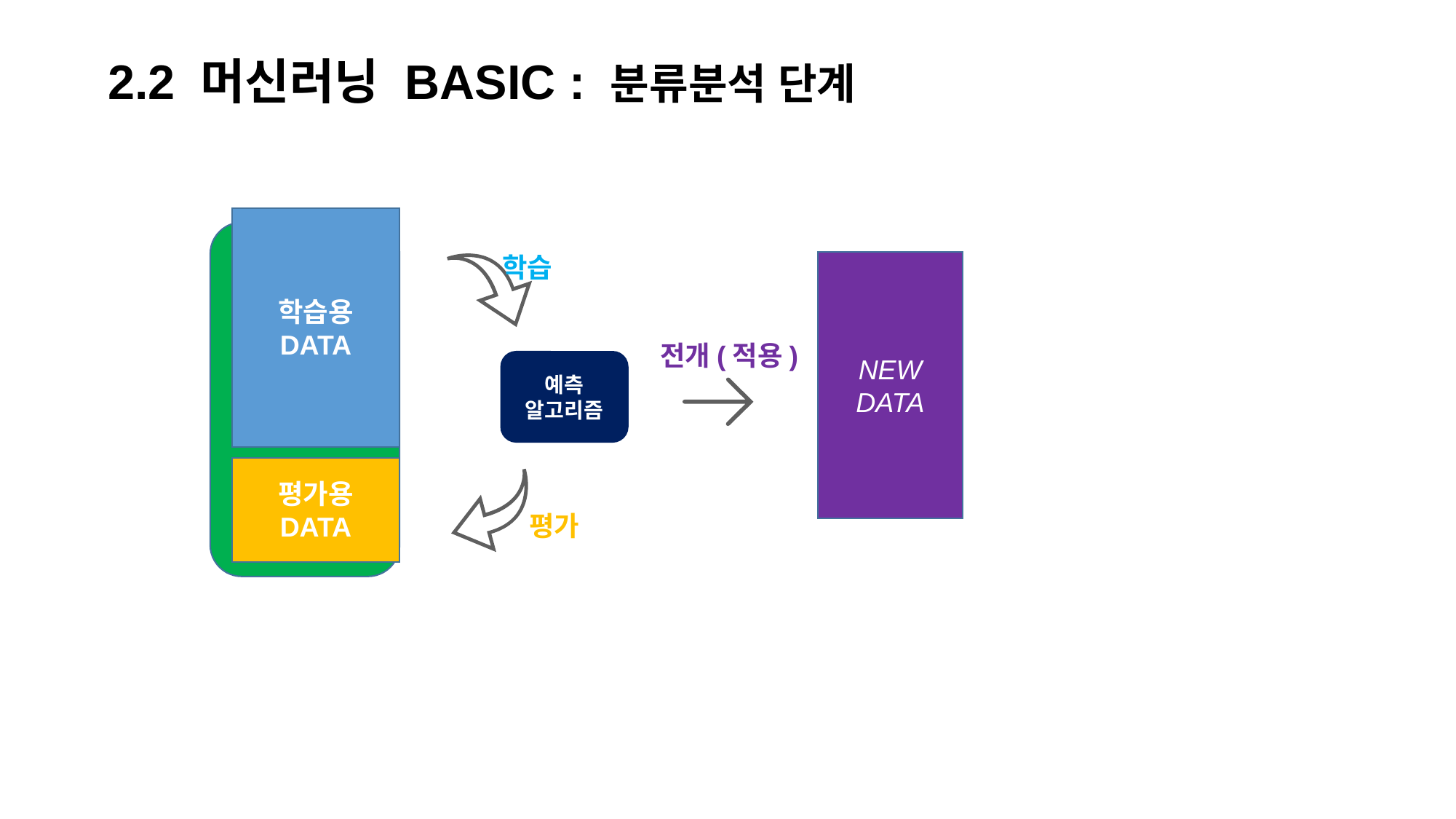

2.2 머신러닝 BASIC : 분류분석 단계
학습용
DATA
DATA
학습

NEW
DATA
전개(적용)
예측
알고리즘

평가용
DATA

평가